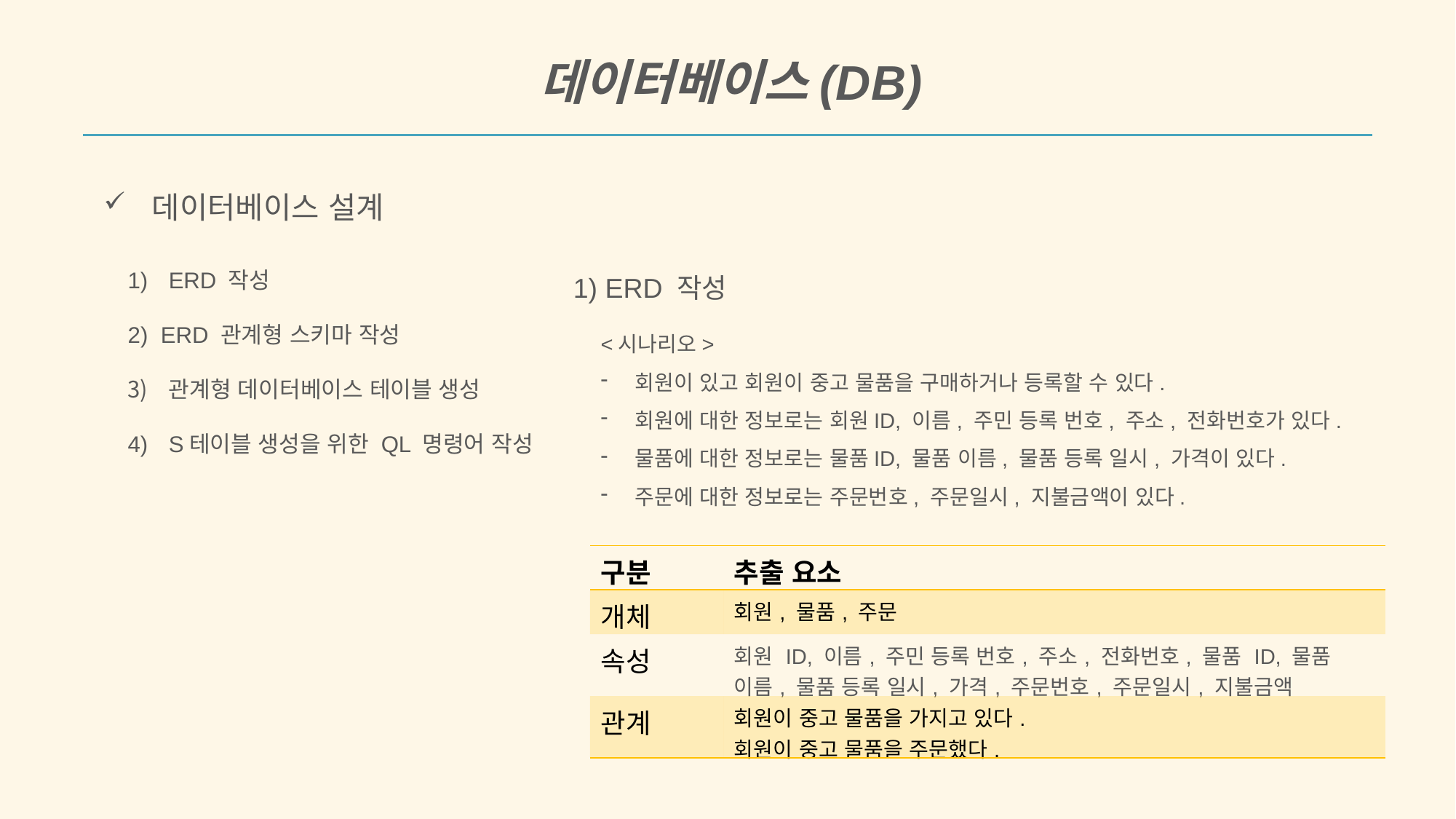

데이터베이스(DB)
 데이터베이스 설계
1) ERD 작성
ERD 작성
2)  ERD 관계형 스키마 작성
관계형 데이터베이스 테이블 생성
S테이블 생성을 위한 QL 명령어 작성

<시나리오>
회원이 있고 회원이 중고 물품을 구매하거나 등록할 수 있다.
회원에 대한 정보로는 회원ID, 이름, 주민 등록 번호, 주소, 전화번호가 있다.
물품에 대한 정보로는 물품ID, 물품 이름, 물품 등록 일시, 가격이 있다.
주문에 대한 정보로는 주문번호, 주문일시, 지불금액이 있다.

| 구분 | 추출 요소 |
| --- | --- |
| 개체 | 회원, 물품, 주문 |
| 속성 | 회원 ID, 이름, 주민 등록 번호, 주소, 전화번호, 물품 ID, 물품 이름, 물품 등록 일시, 가격, 주문번호, 주문일시, 지불금액 |
| 관계 | 회원이 중고 물품을 가지고 있다. 회원이 중고 물품을 주문했다. |